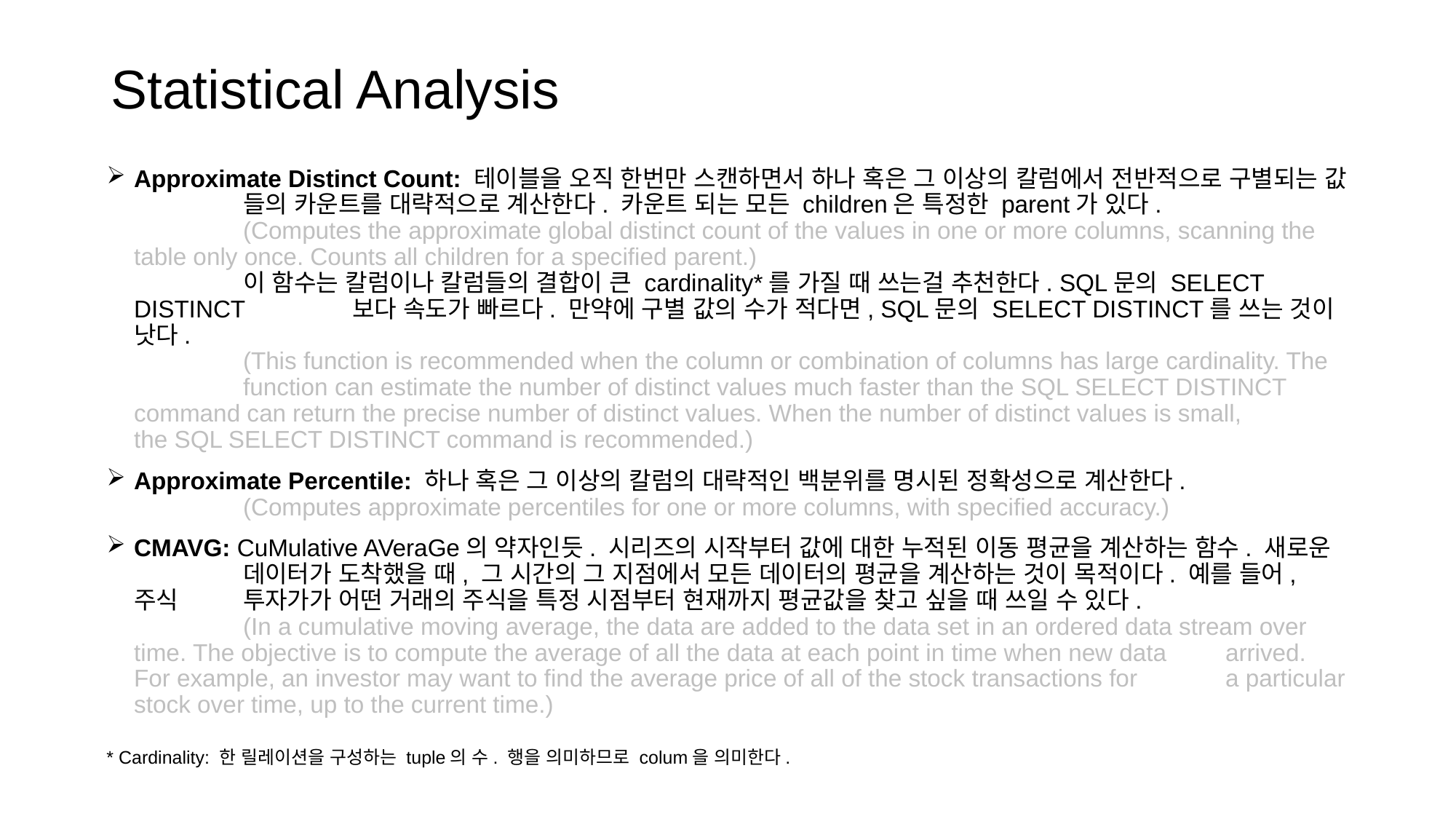

?
# Statistical Analysis
Approximate Distinct Count: 테이블을 오직 한번만 스캔하면서 하나 혹은 그 이상의 칼럼에서 전반적으로 구별되는 값	들의 카운트를 대략적으로 계산한다. 카운트 되는 모든 children은 특정한 parent가 있다.
	(Computes the approximate global distinct count of the values in one or more columns, scanning the 	table only once. Counts all children for a specified parent.)
	이 함수는 칼럼이나 칼럼들의 결합이 큰 cardinality*를 가질 때 쓰는걸 추천한다. SQL문의 SELECT DISTINCT	보다 속도가 빠르다. 만약에 구별 값의 수가 적다면, SQL문의 SELECT DISTINCT를 쓰는 것이 낫다.
	(This function is recommended when the column or combination of columns has large cardinality. The 	function can estimate the number of distinct values much faster than the SQL SELECT DISTINCT 	command can return the precise number of distinct values. When the number of distinct values is small, 	the SQL SELECT DISTINCT command is recommended.)
Approximate Percentile: 하나 혹은 그 이상의 칼럼의 대략적인 백분위를 명시된 정확성으로 계산한다.
	(Computes approximate percentiles for one or more columns, with specified accuracy.)
CMAVG: CuMulative AVeraGe의 약자인듯. 시리즈의 시작부터 값에 대한 누적된 이동 평균을 계산하는 함수. 새로운 	데이터가 도착했을 때, 그 시간의 그 지점에서 모든 데이터의 평균을 계산하는 것이 목적이다. 예를 들어, 주식	투자가가 어떤 거래의 주식을 특정 시점부터 현재까지 평균값을 찾고 싶을 때 쓰일 수 있다.
	(In a cumulative moving average, the data are added to the data set in an ordered data stream over 	time. The objective is to compute the average of all the data at each point in time when new data 	arrived. For example, an investor may want to find the average price of all of the stock transactions for 	a particular stock over time, up to the current time.)
* Cardinality: 한 릴레이션을 구성하는 tuple의 수. 행을 의미하므로 colum을 의미한다.